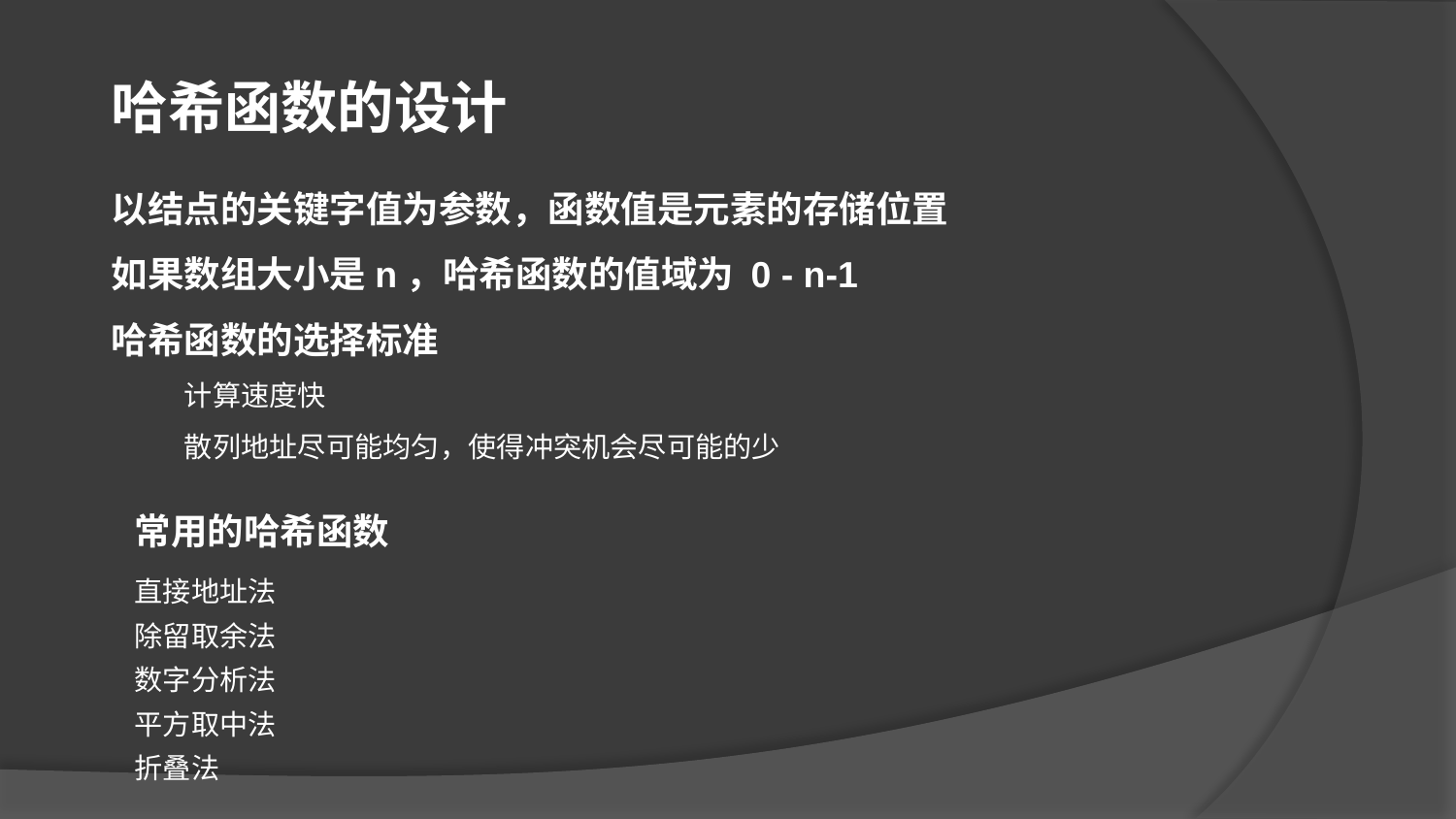

哈希函数的设计
以结点的关键字值为参数，函数值是元素的存储位置
如果数组大小是n，哈希函数的值域为 0 - n-1
哈希函数的选择标准
计算速度快
散列地址尽可能均匀，使得冲突机会尽可能的少
常用的哈希函数
直接地址法
除留取余法
数字分析法
平方取中法
折叠法